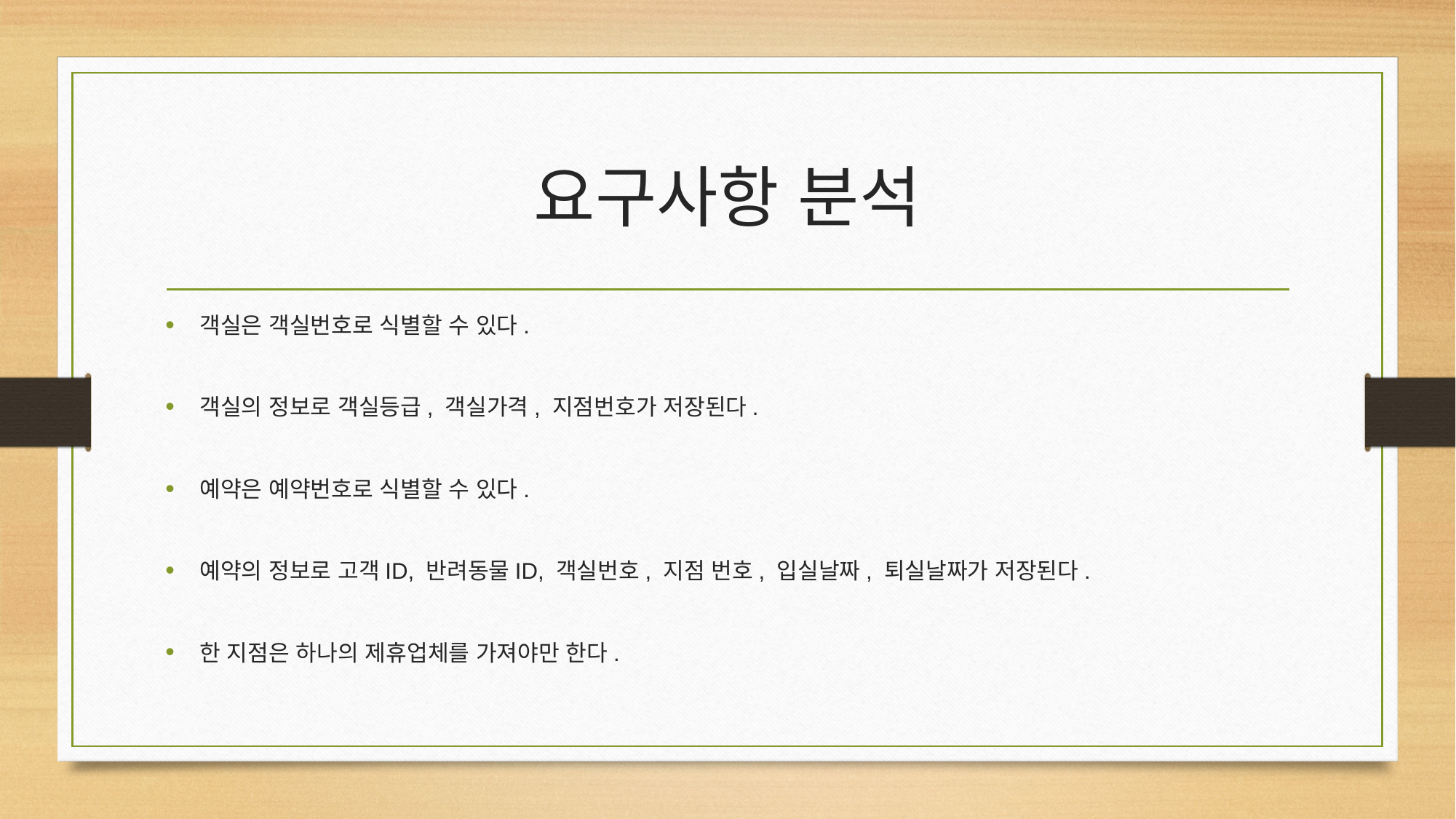

# 요구사항 분석
객실은 객실번호로 식별할 수 있다.

객실의 정보로 객실등급, 객실가격, 지점번호가 저장된다.

예약은 예약번호로 식별할 수 있다.

예약의 정보로 고객ID, 반려동물ID, 객실번호, 지점 번호, 입실날짜, 퇴실날짜가 저장된다.

한 지점은 하나의 제휴업체를 가져야만 한다.